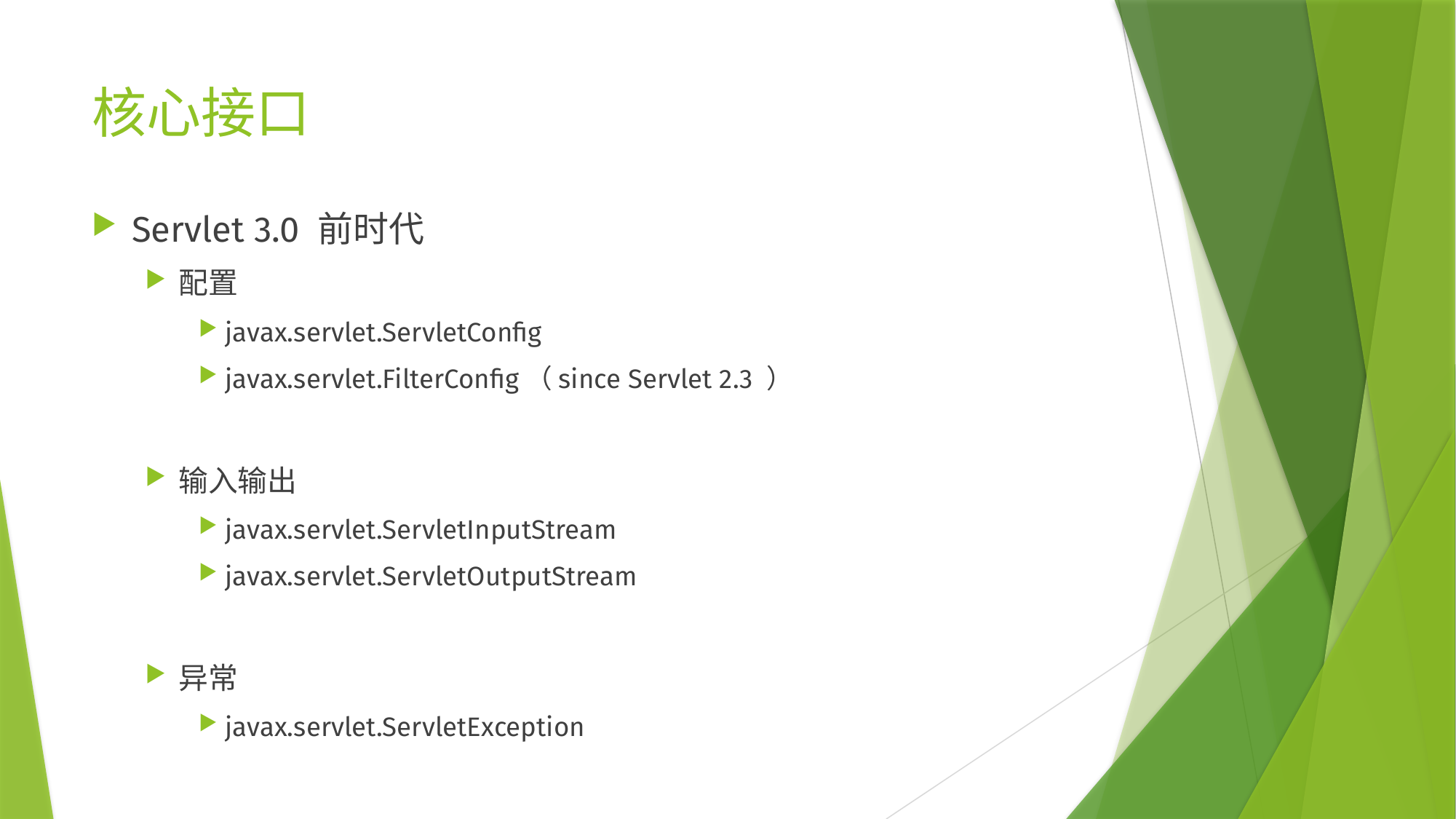

# 核心接口
Servlet 3.0 前时代
配置
javax.servlet.ServletConfig
javax.servlet.FilterConfig（since Servlet 2.3 ）

输入输出
javax.servlet.ServletInputStream
javax.servlet.ServletOutputStream

异常
javax.servlet.ServletException